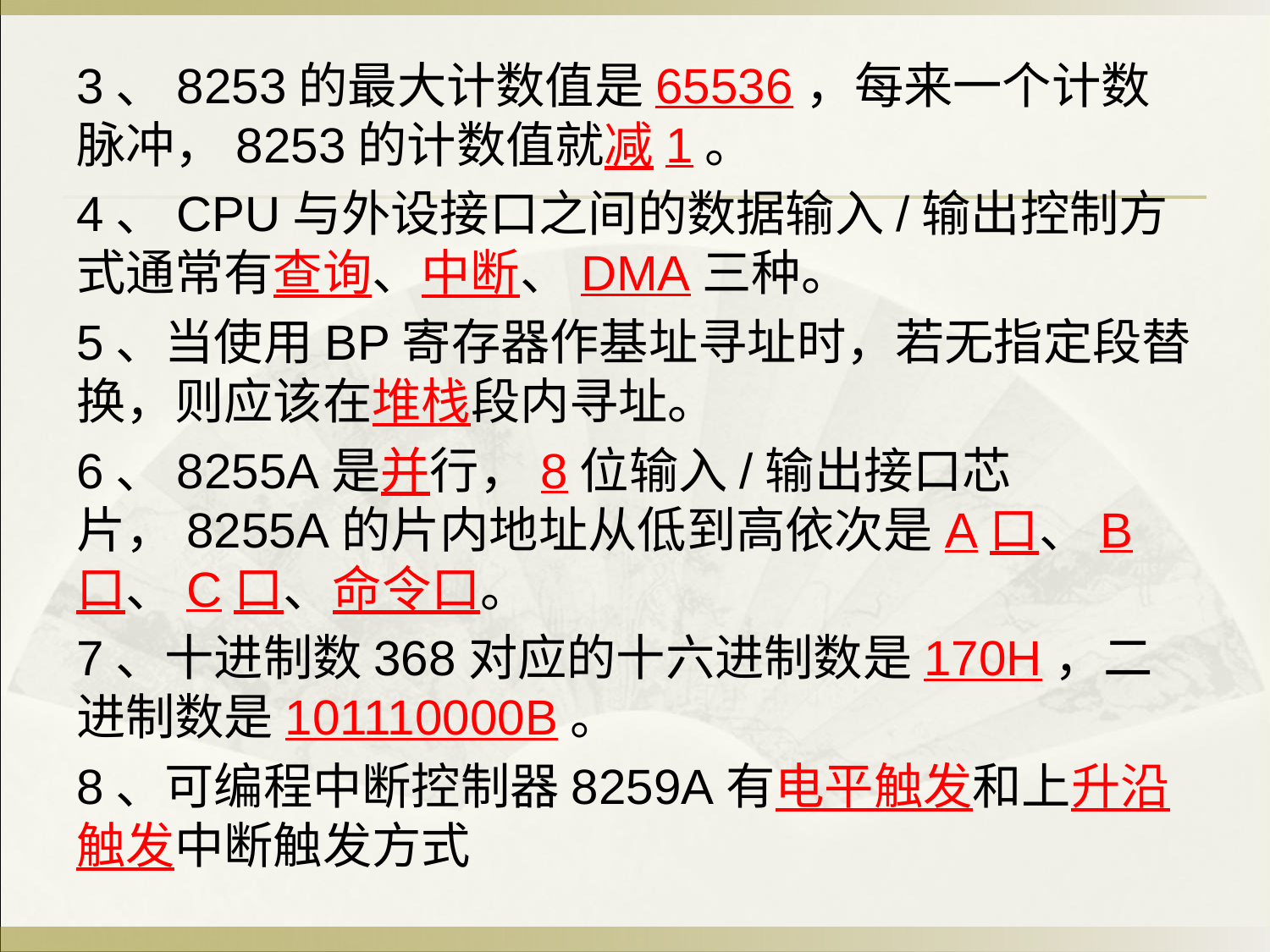

3、8253的最大计数值是65536，每来一个计数脉冲，8253的计数值就减1。
4、CPU与外设接口之间的数据输入/输出控制方式通常有查询、中断、DMA三种。
5、当使用BP寄存器作基址寻址时，若无指定段替换，则应该在堆栈段内寻址。
6、8255A是并行，8位输入/输出接口芯片，8255A的片内地址从低到高依次是A口、B口、C口、命令口。
7、十进制数368对应的十六进制数是170H，二进制数是101110000B。
8、可编程中断控制器8259A有电平触发和上升沿触发中断触发方式